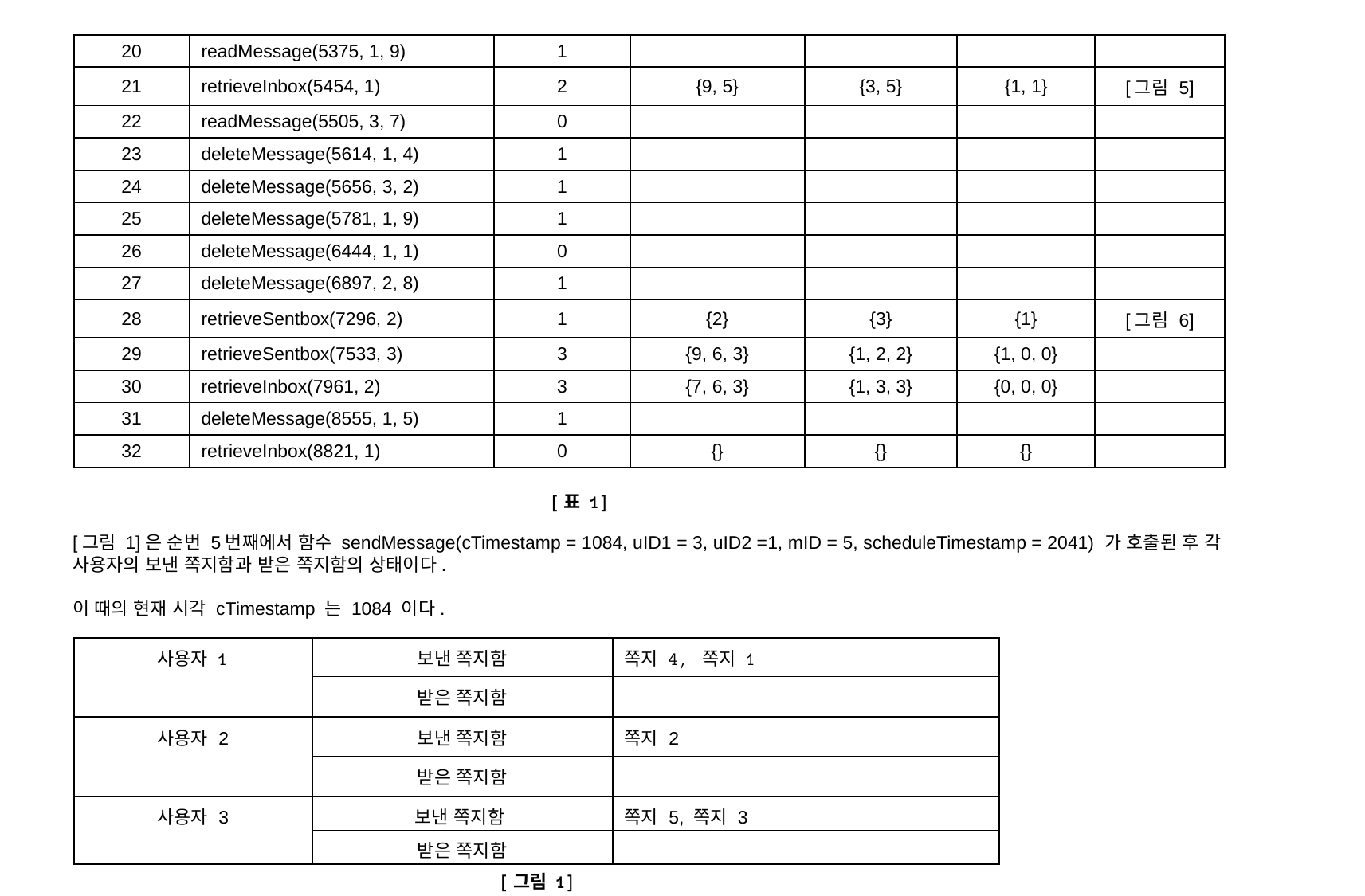

| 20 | readMessage(5375, 1, 9) | 1 |  |  |  |  |
| --- | --- | --- | --- | --- | --- | --- |
| 21 | retrieveInbox(5454, 1) | 2 | {9, 5} | {3, 5} | {1, 1} | [그림 5] |
| 22 | readMessage(5505, 3, 7) | 0 |  |  |  |  |
| 23 | deleteMessage(5614, 1, 4) | 1 |  |  |  |  |
| 24 | deleteMessage(5656, 3, 2) | 1 |  |  |  |  |
| 25 | deleteMessage(5781, 1, 9) | 1 |  |  |  |  |
| 26 | deleteMessage(6444, 1, 1) | 0 |  |  |  |  |
| 27 | deleteMessage(6897, 2, 8) | 1 |  |  |  |  |
| 28 | retrieveSentbox(7296, 2) | 1 | {2} | {3} | {1} | [그림 6] |
| 29 | retrieveSentbox(7533, 3) | 3 | {9, 6, 3} | {1, 2, 2} | {1, 0, 0} |  |
| 30 | retrieveInbox(7961, 2) | 3 | {7, 6, 3} | {1, 3, 3} | {0, 0, 0} |  |
| 31 | deleteMessage(8555, 1, 5) | 1 |  |  |  |  |
| 32 | retrieveInbox(8821, 1) | 0 | {} | {} | {} |  |
[표 1]
[그림 1]은 순번 5번째에서 함수 sendMessage(cTimestamp = 1084, uID1 = 3, uID2 =1, mID = 5, scheduleTimestamp = 2041) 가 호출된 후 각 사용자의 보낸 쪽지함과 받은 쪽지함의 상태이다.

이 때의 현재 시각 cTimestamp 는 1084 이다.
| 사용자 1 | 보낸 쪽지함 | 쪽지 4, 쪽지 1 |
| --- | --- | --- |
|  | 받은 쪽지함 |  |
| 사용자 2 | 보낸 쪽지함 | 쪽지 2 |
|  | 받은 쪽지함 |  |
| 사용자 3 | 보낸 쪽지함 | 쪽지 5, 쪽지 3 |
|  | 받은 쪽지함 |  |
[그림 1]